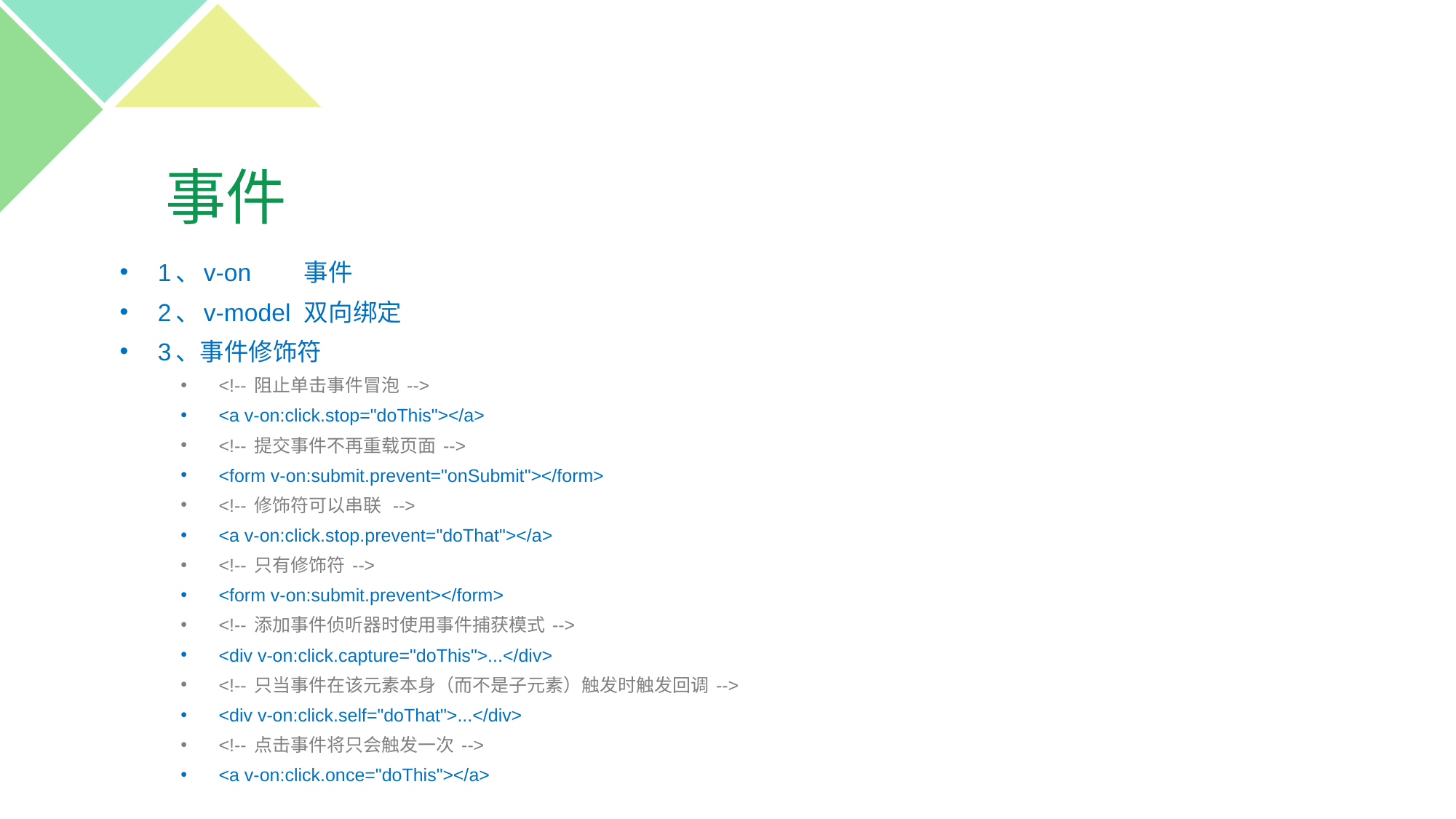

# 事件
1、v-on		事件
2、v-model		双向绑定
3、事件修饰符
<!-- 阻止单击事件冒泡 -->
<a v-on:click.stop="doThis"></a>
<!-- 提交事件不再重载页面 -->
<form v-on:submit.prevent="onSubmit"></form>
<!-- 修饰符可以串联  -->
<a v-on:click.stop.prevent="doThat"></a>
<!-- 只有修饰符 -->
<form v-on:submit.prevent></form>
<!-- 添加事件侦听器时使用事件捕获模式 -->
<div v-on:click.capture="doThis">...</div>
<!-- 只当事件在该元素本身（而不是子元素）触发时触发回调 -->
<div v-on:click.self="doThat">...</div>
<!-- 点击事件将只会触发一次 -->
<a v-on:click.once="doThis"></a>